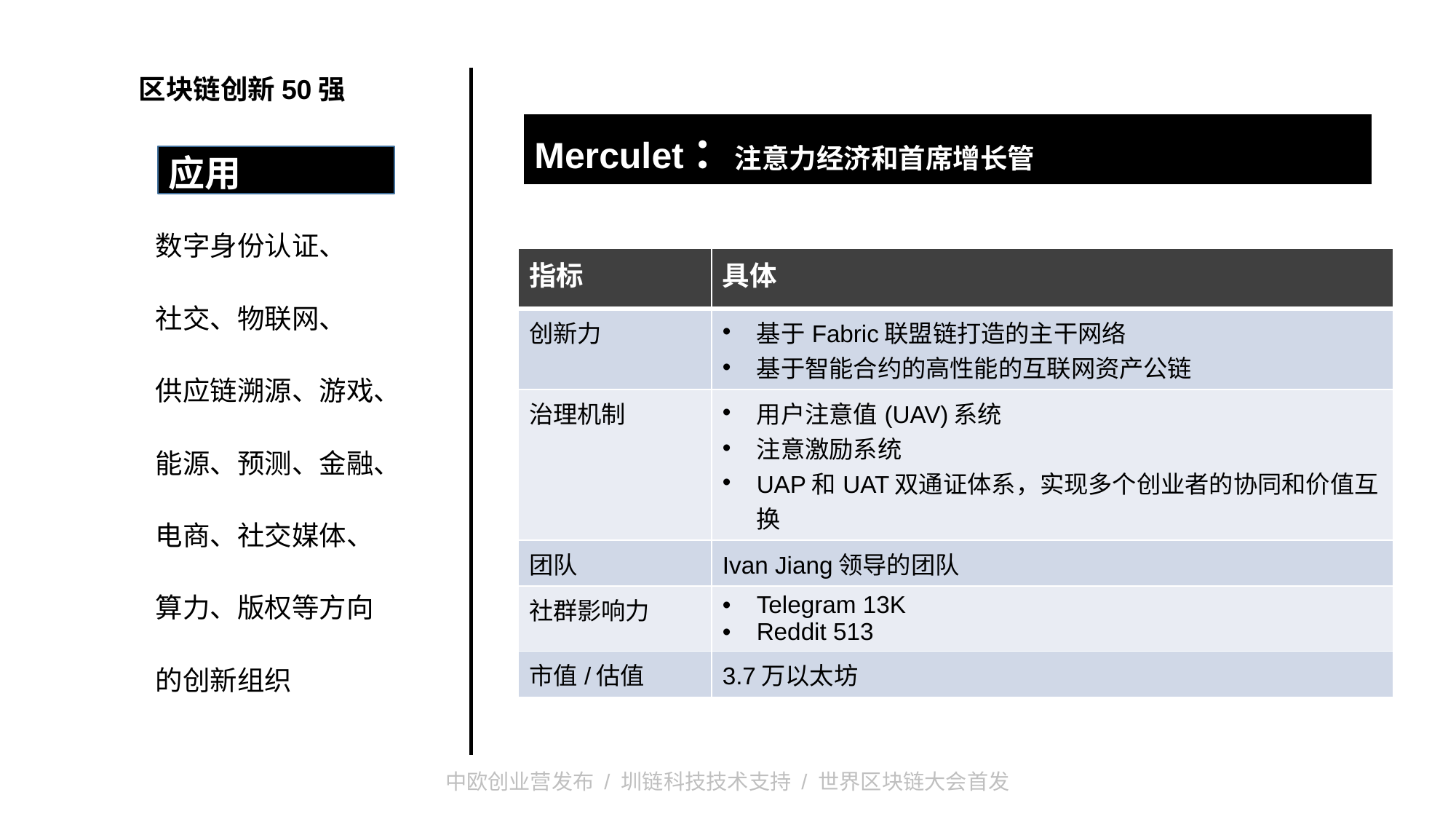

区块链创新50强
| Merculet：注意力经济和首席增长管 |
| --- |
|  |
应用
数字身份认证、
社交、物联网、
供应链溯源、游戏、
能源、预测、金融、
电商、社交媒体、
算力、版权等方向
的创新组织
| 指标 | 具体 |
| --- | --- |
| 创新力 | 基于Fabric联盟链打造的主干网络 基于智能合约的高性能的互联网资产公链 |
| 治理机制 | 用户注意值(UAV)系统 注意激励系统 UAP和UAT双通证体系，实现多个创业者的协同和价值互换 |
| 团队 | Ivan Jiang领导的团队 |
| 社群影响力 | Telegram 13K Reddit 513 |
| 市值/估值 | 3.7万以太坊 |
中欧创业营发布 / 圳链科技技术支持 / 世界区块链大会首发